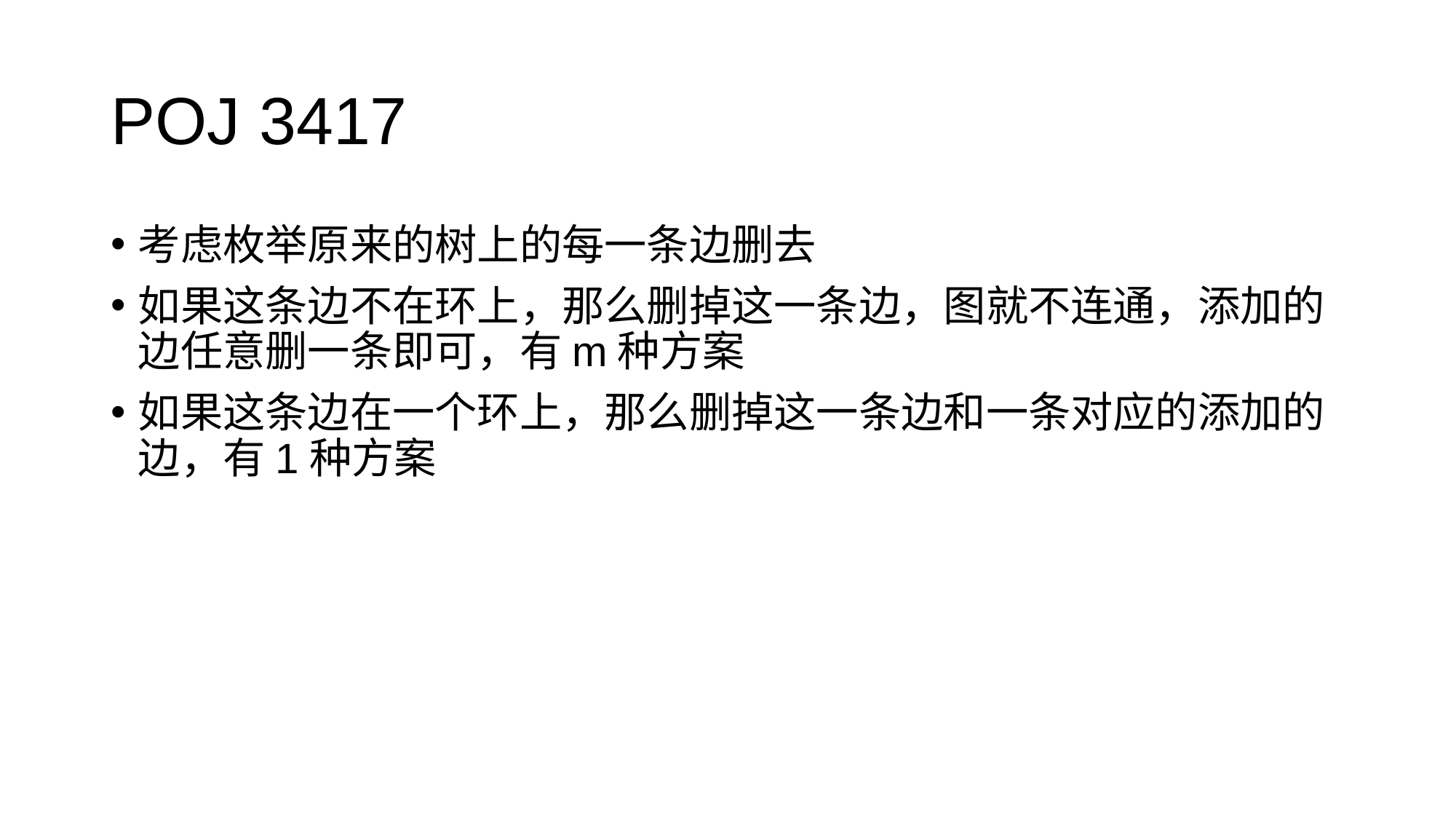

# POJ 3417
考虑枚举原来的树上的每一条边删去
如果这条边不在环上，那么删掉这一条边，图就不连通，添加的边任意删一条即可，有m种方案
如果这条边在一个环上，那么删掉这一条边和一条对应的添加的边，有1种方案